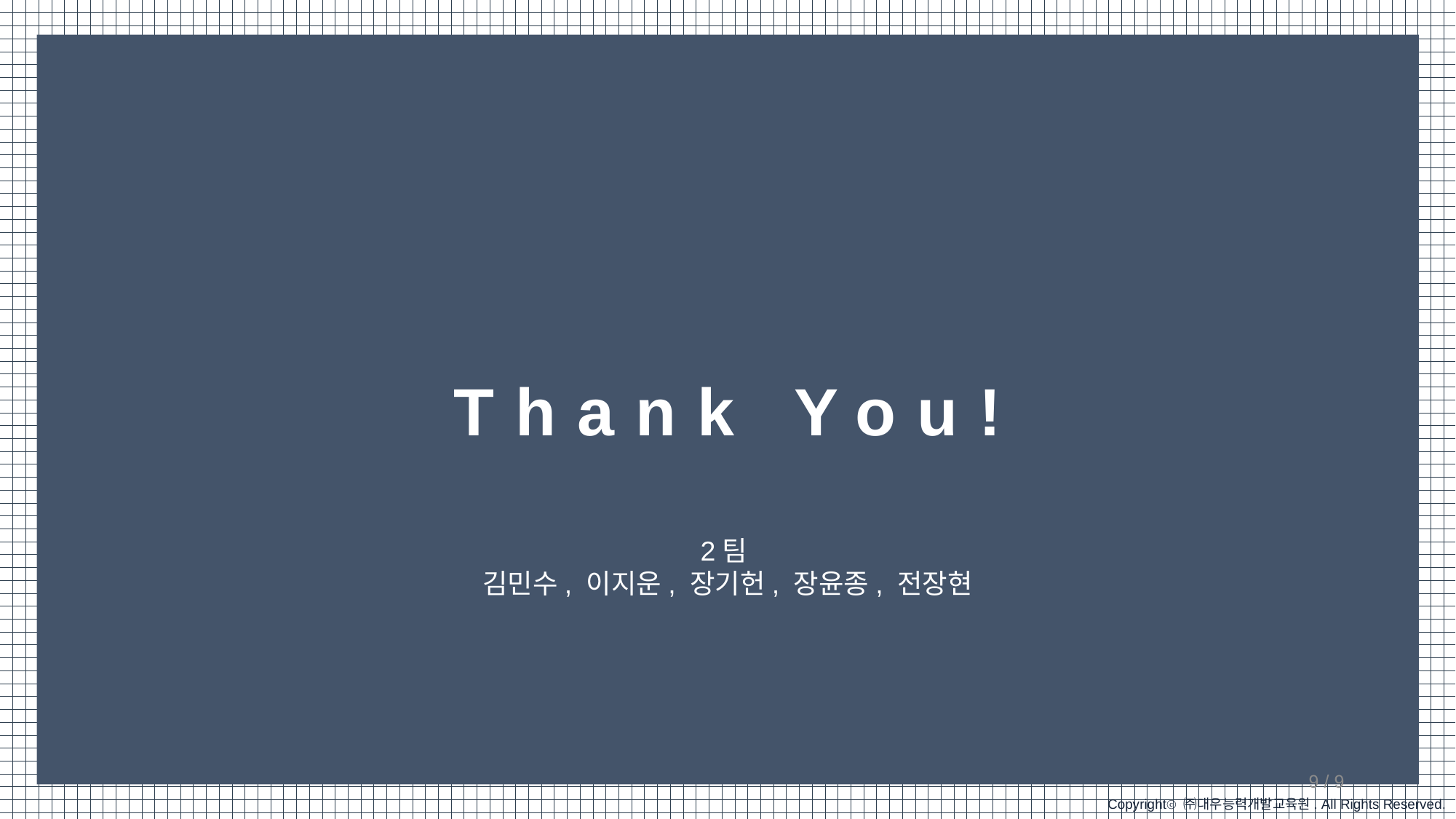

Thank You!
2팀
김민수, 이지운, 장기헌, 장윤종, 전장현
9 / 9